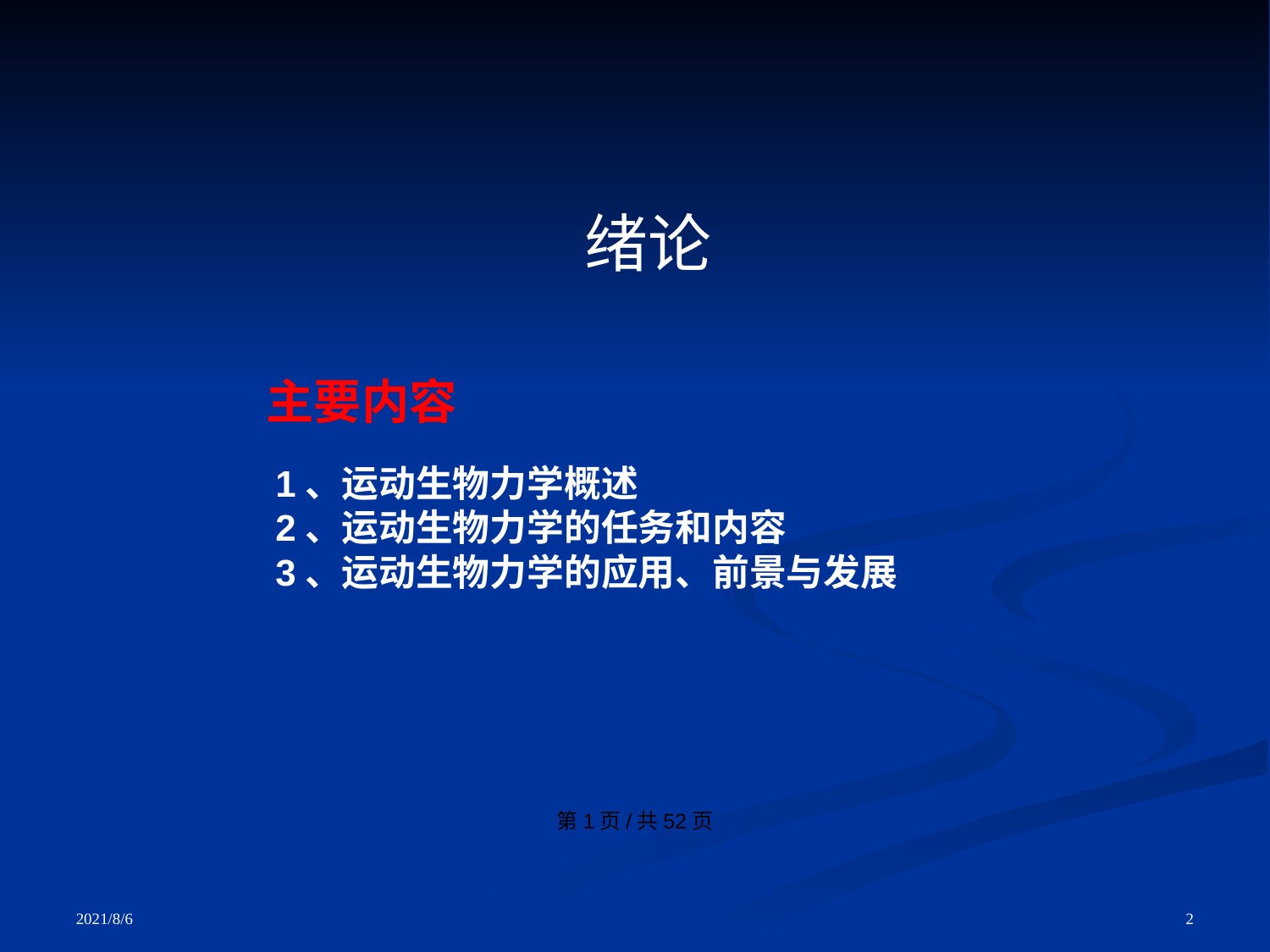

第1页/共52页
绪论
主要内容
1、运动生物力学概述
2、运动生物力学的任务和内容
3、运动生物力学的应用、前景与发展

2
2021/8/6